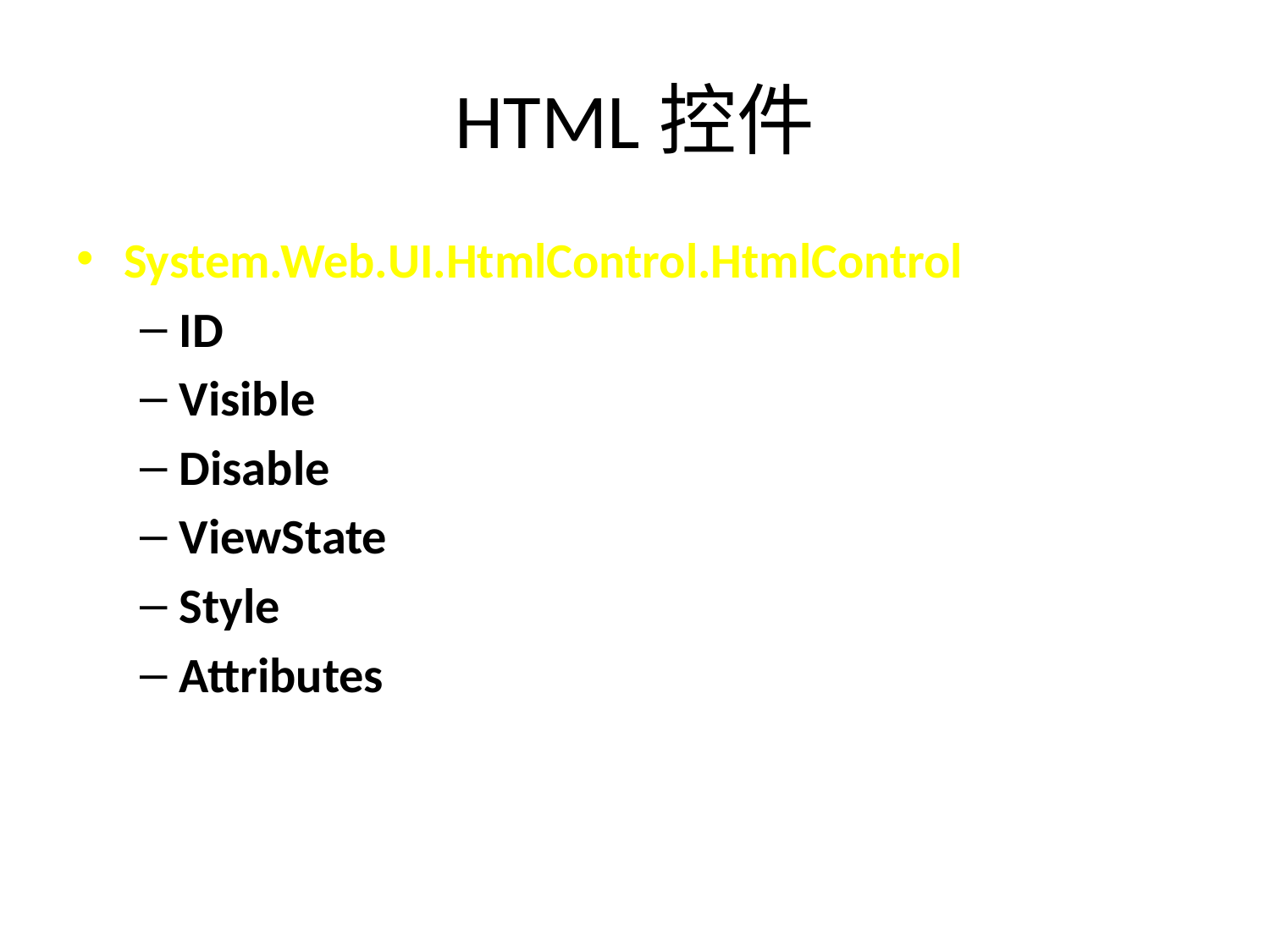

# HTML控件
System.Web.UI.HtmlControl.HtmlControl
ID
Visible
Disable
ViewState
Style
Attributes

18